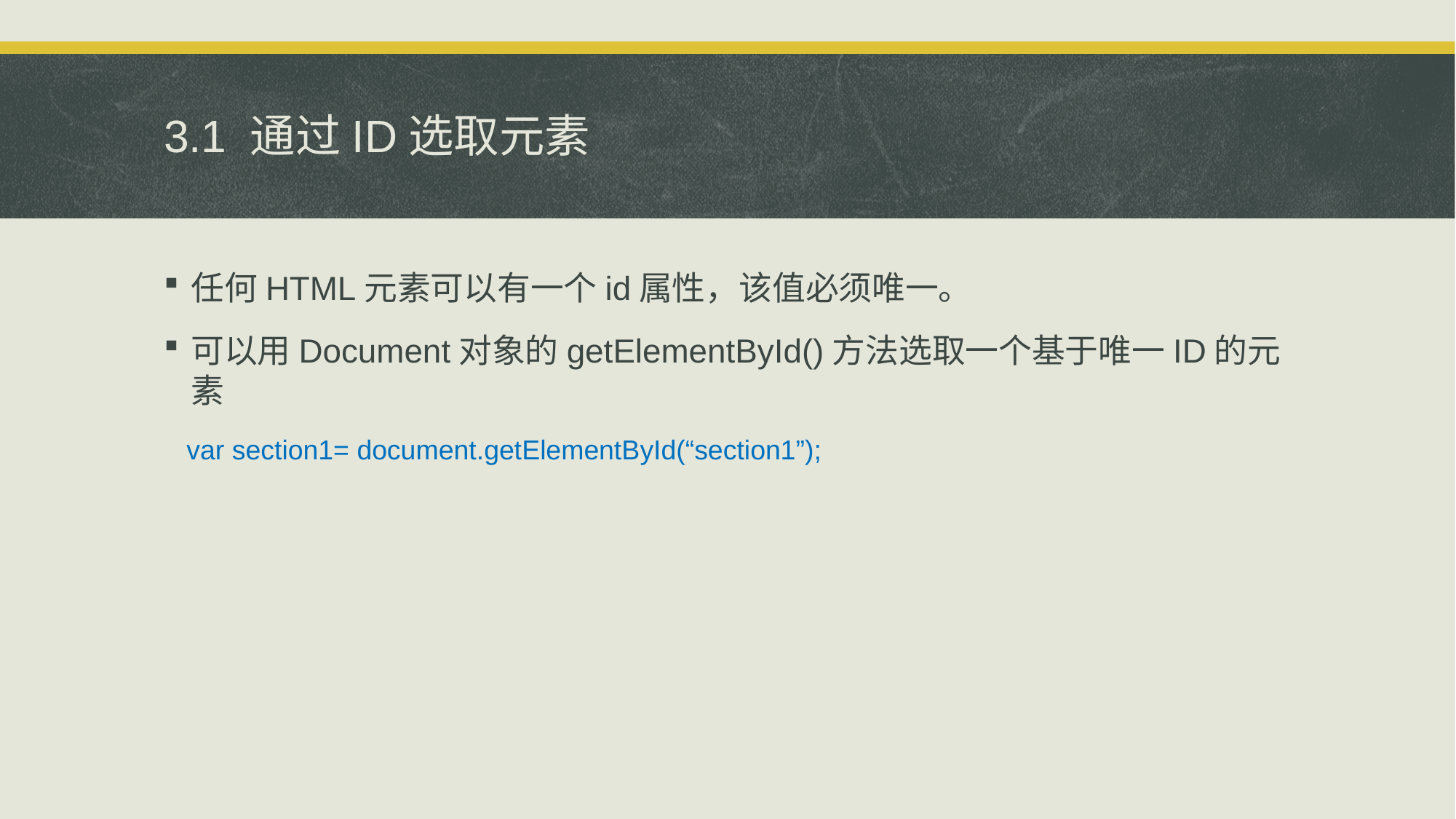

# 3.1 通过ID选取元素
任何HTML元素可以有一个id属性，该值必须唯一。
可以用Document对象的getElementById()方法选取一个基于唯一ID的元素
   var section1= document.getElementById(“section1”);